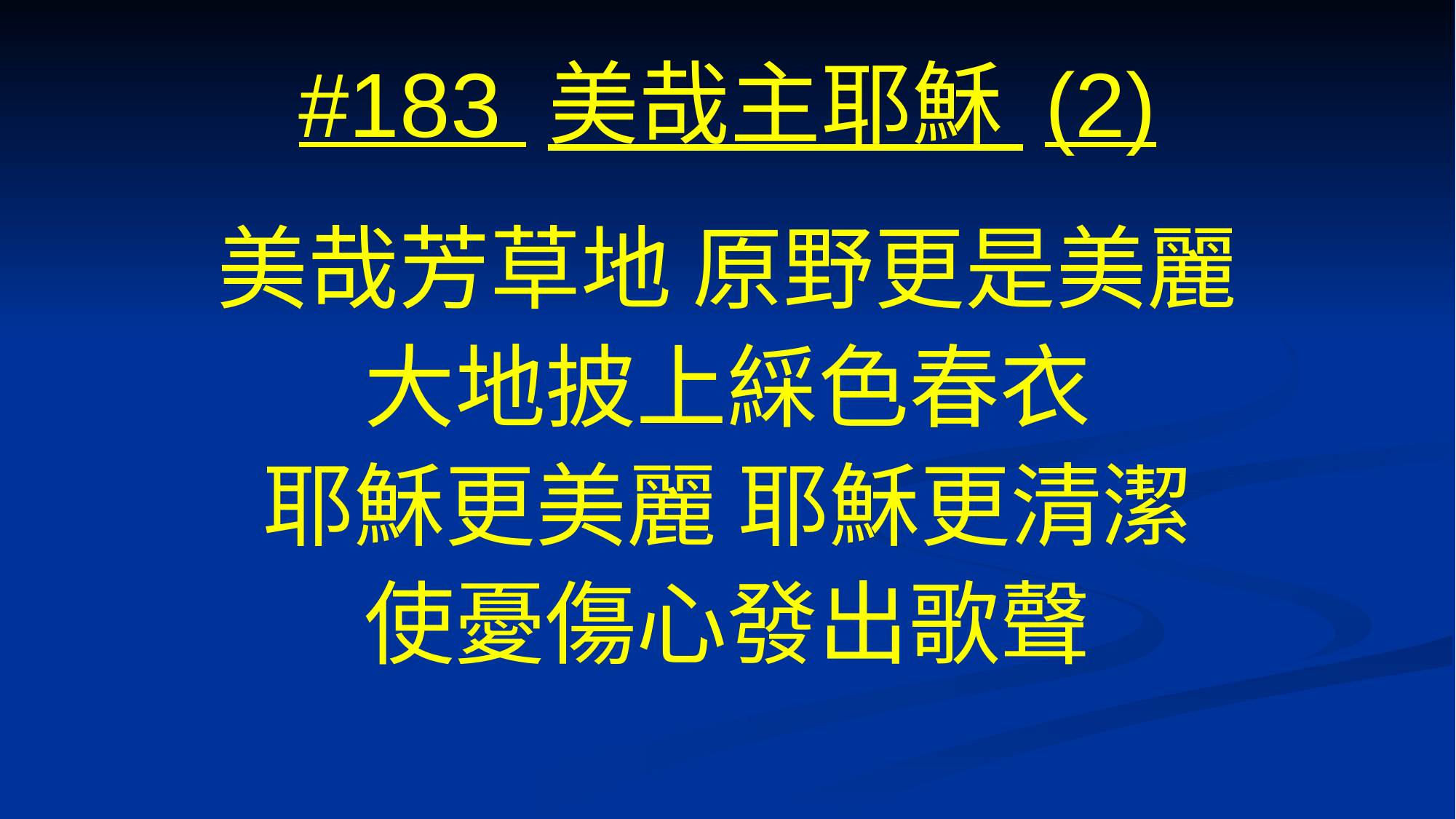

# #183 美哉主耶穌 (2)
美哉芳草地 原野更是美麗
大地披上綵色春衣
耶穌更美麗 耶穌更清潔
使憂傷心發出歌聲